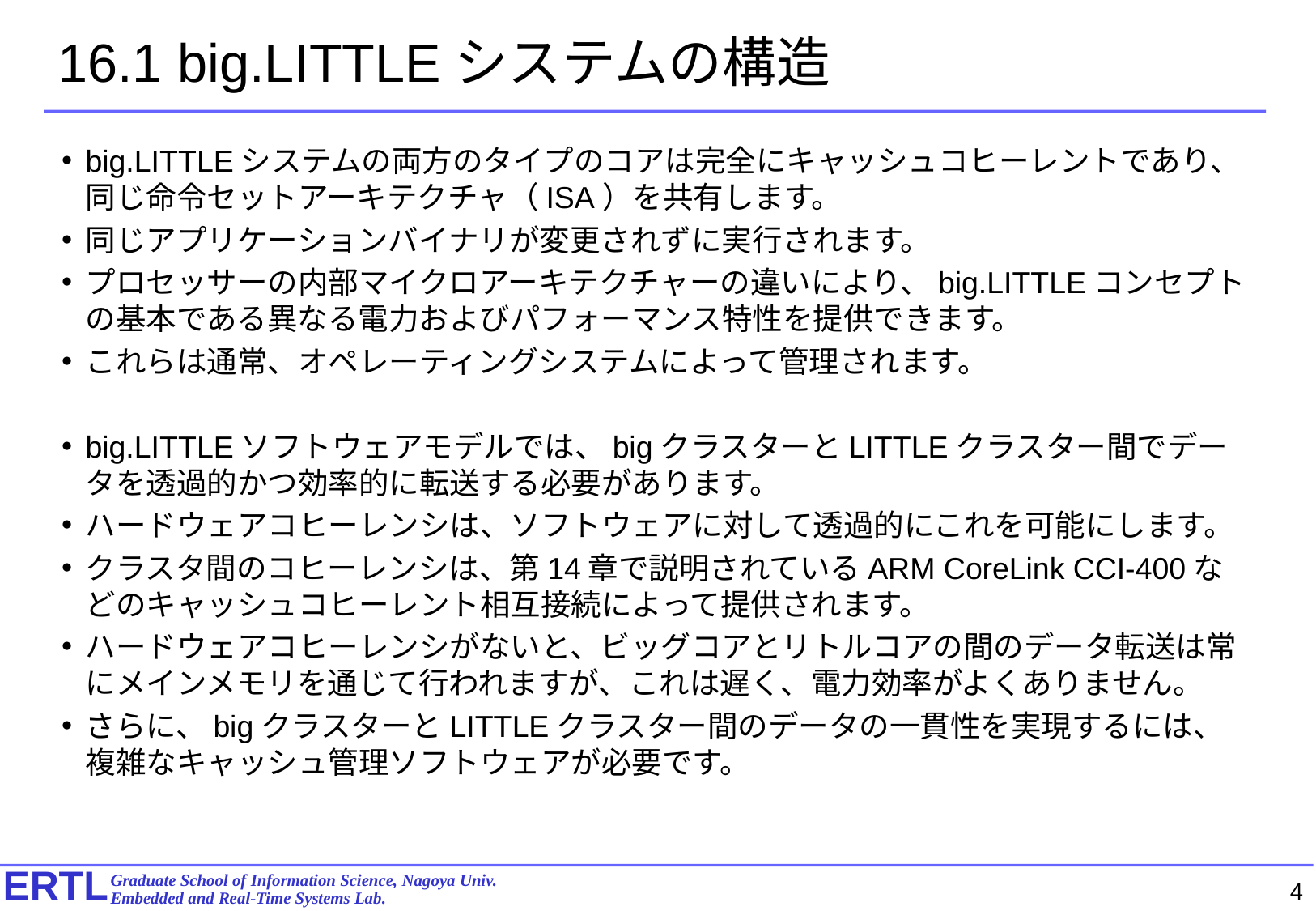

# 16.1 big.LITTLEシステムの構造
big.LITTLEシステムの両方のタイプのコアは完全にキャッシュコヒーレントであり、同じ命令セットアーキテクチャ（ISA）を共有します。
同じアプリケーションバイナリが変更されずに実行されます。
プロセッサーの内部マイクロアーキテクチャーの違いにより、big.LITTLEコンセプトの基本である異なる電力およびパフォーマンス特性を提供できます。
これらは通常、オペレーティングシステムによって管理されます。

big.LITTLEソフトウェアモデルでは、bigクラスターとLITTLEクラスター間でデータを透過的かつ効率的に転送する必要があります。
ハードウェアコヒーレンシは、ソフトウェアに対して透過的にこれを可能にします。
クラスタ間のコヒーレンシは、第14章で説明されているARM CoreLink CCI-400などのキャッシュコヒーレント相互接続によって提供されます。
ハードウェアコヒーレンシがないと、ビッグコアとリトルコアの間のデータ転送は常にメインメモリを通じて行われますが、これは遅く、電力効率がよくありません。
さらに、bigクラスターとLITTLEクラスター間のデータの一貫性を実現するには、複雑なキャッシュ管理ソフトウェアが必要です。
4